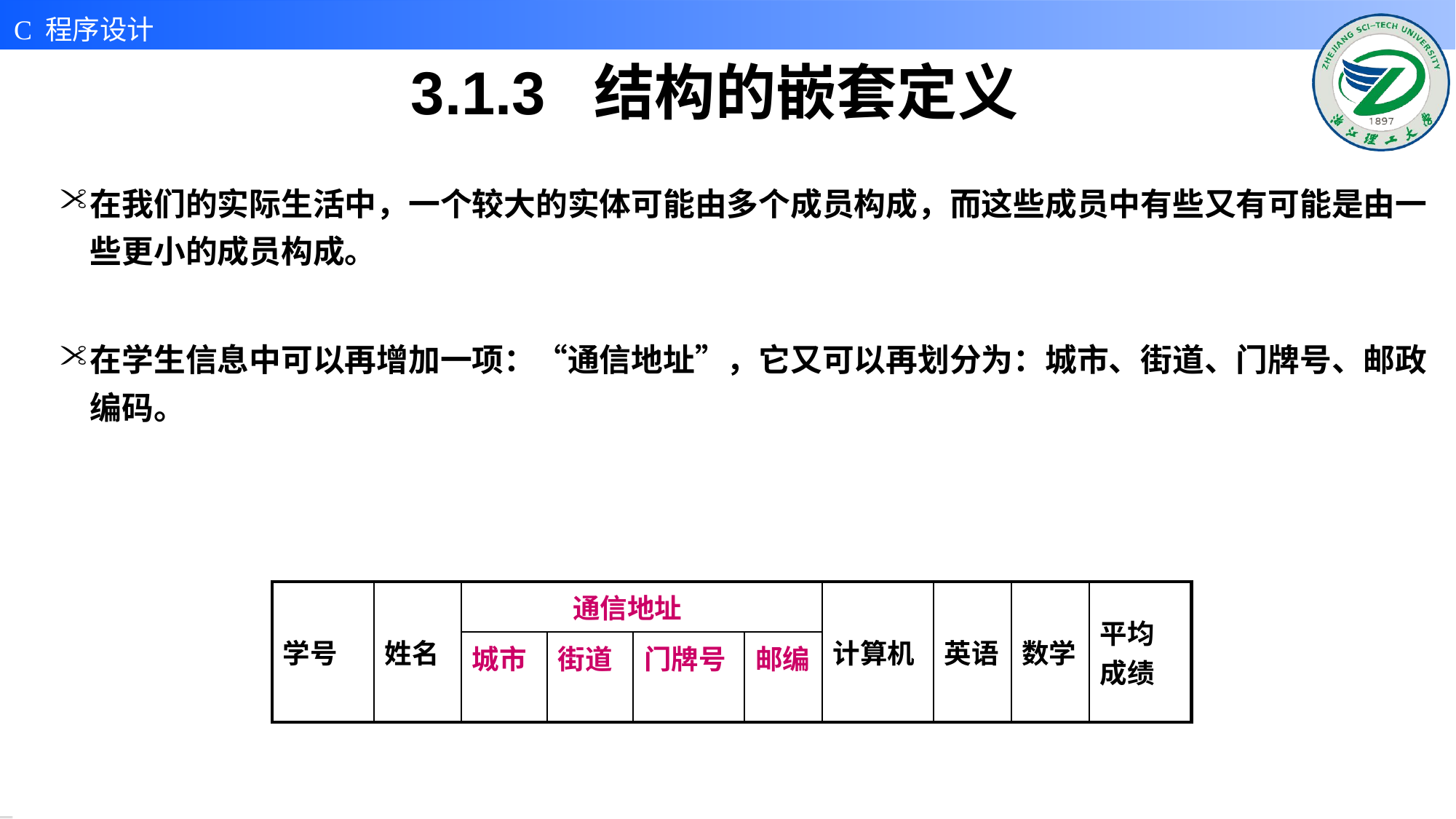

# 3.1.3  结构的嵌套定义
在我们的实际生活中，一个较大的实体可能由多个成员构成，而这些成员中有些又有可能是由一些更小的成员构成。

在学生信息中可以再增加一项：“通信地址”，它又可以再划分为：城市、街道、门牌号、邮政编码。

| 学号 | 姓名 | 通信地址 |  |  |  | 计算机 | 英语 | 数学 | 平均成绩 |
| --- | --- | --- | --- | --- | --- | --- | --- | --- | --- |
|  |  | 城市 | 街道 | 门牌号 | 邮编 |  |  |  |  |